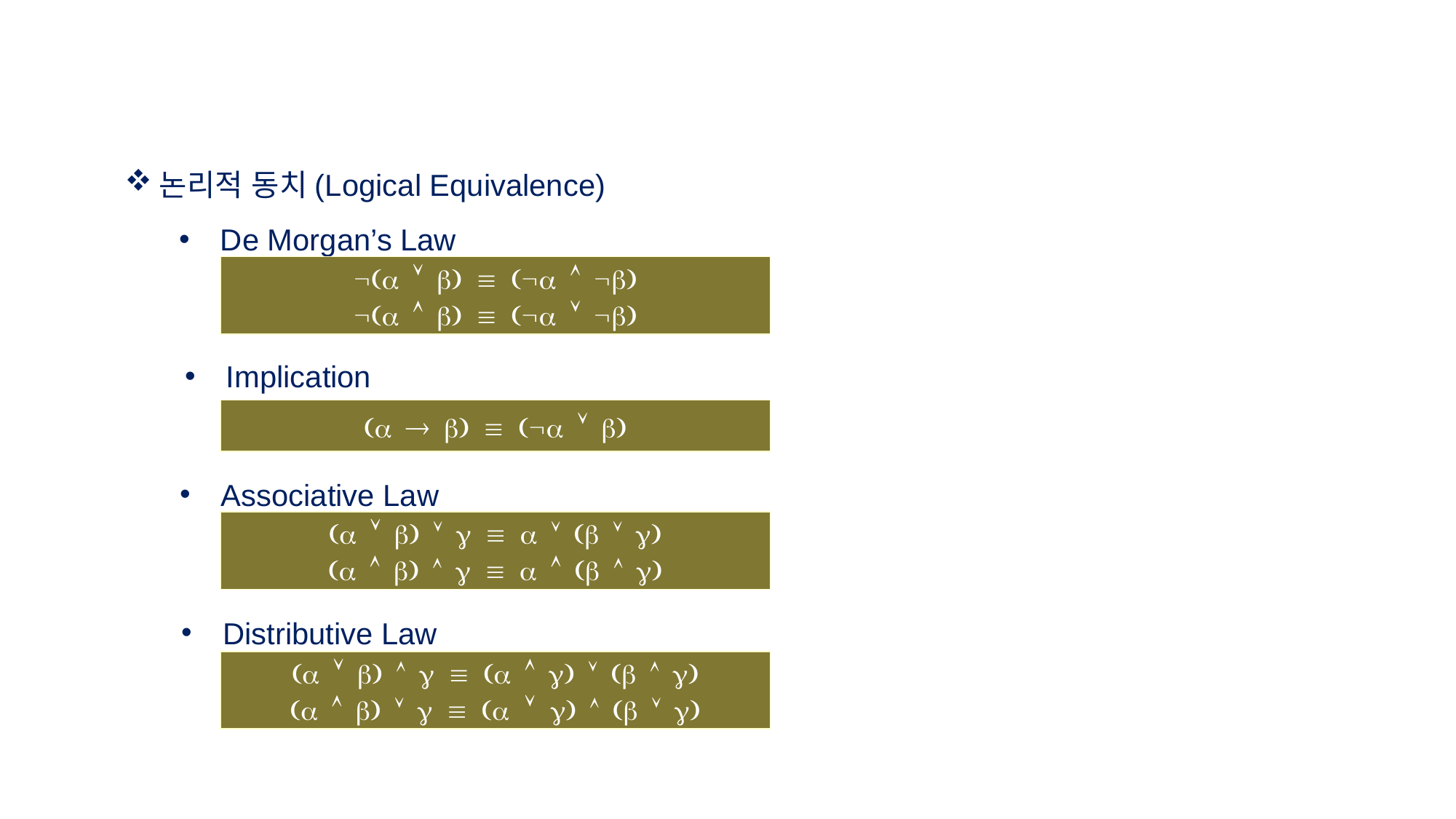

논리적 동치(Logical Equivalence)
De Morgan’s Law
¬(α ∨ β) ≡ (¬α ∧ ¬β)
¬(α ∧ β) ≡ (¬α ∨ ¬β)
Implication
(α → β) ≡ (¬α ∨ β)
Associative Law
(α ∨ β) ∨ γ ≡ α ∨ (β ∨ γ)
(α ∧ β) ∧ γ ≡ α ∧ (β ∧ γ)
Distributive Law
(α ∨ β) ∧ γ ≡ (α ∧ γ) ∨ (β ∧ γ)
(α ∧ β) ∨ γ ≡ (α ∨ γ) ∧ (β ∨ γ)